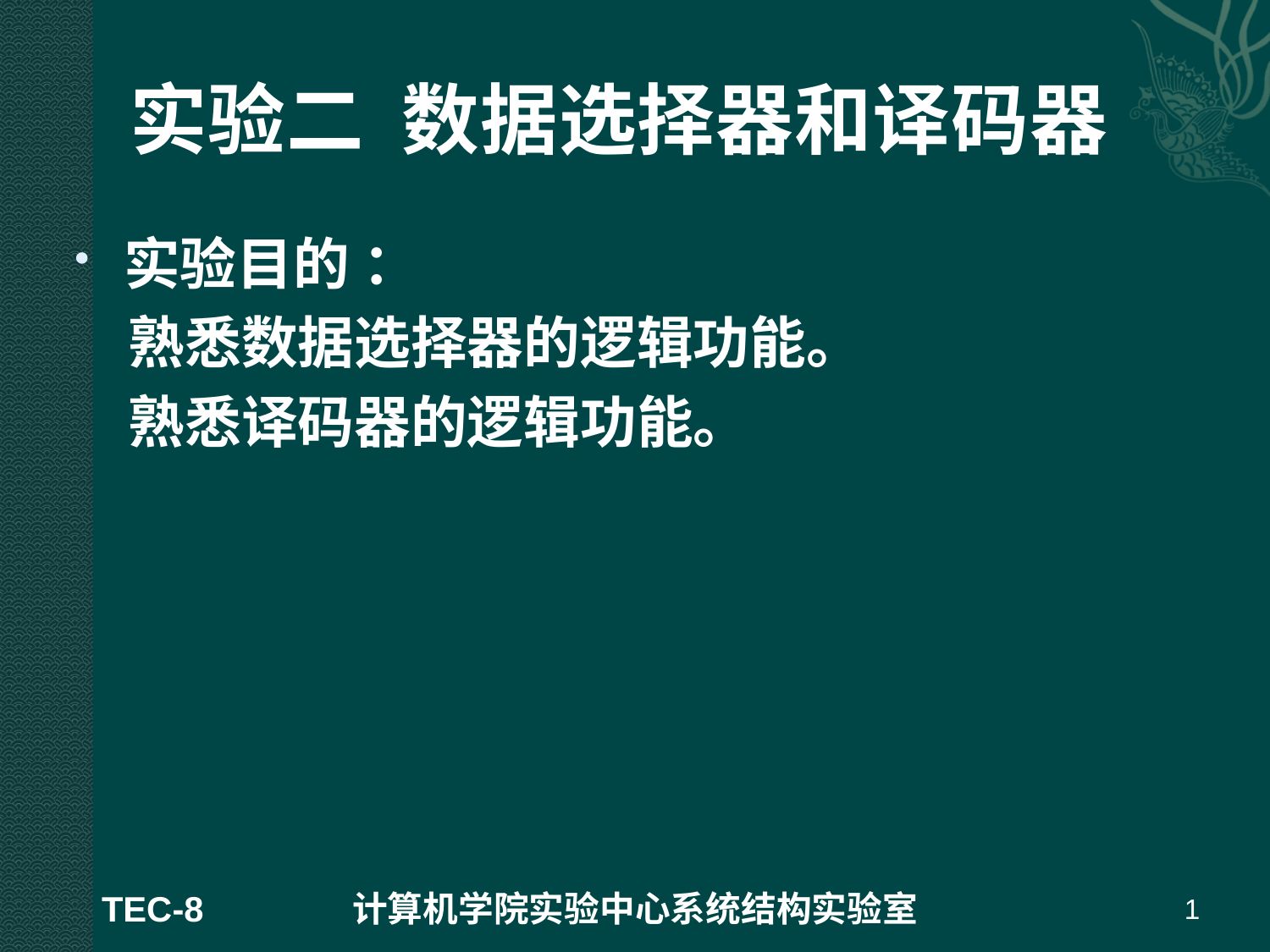

# 实验二  数据选择器和译码器
实验目的 ：
   熟悉数据选择器的逻辑功能。
   熟悉译码器的逻辑功能。

TEC-8
计算机学院实验中心系统结构实验室
1